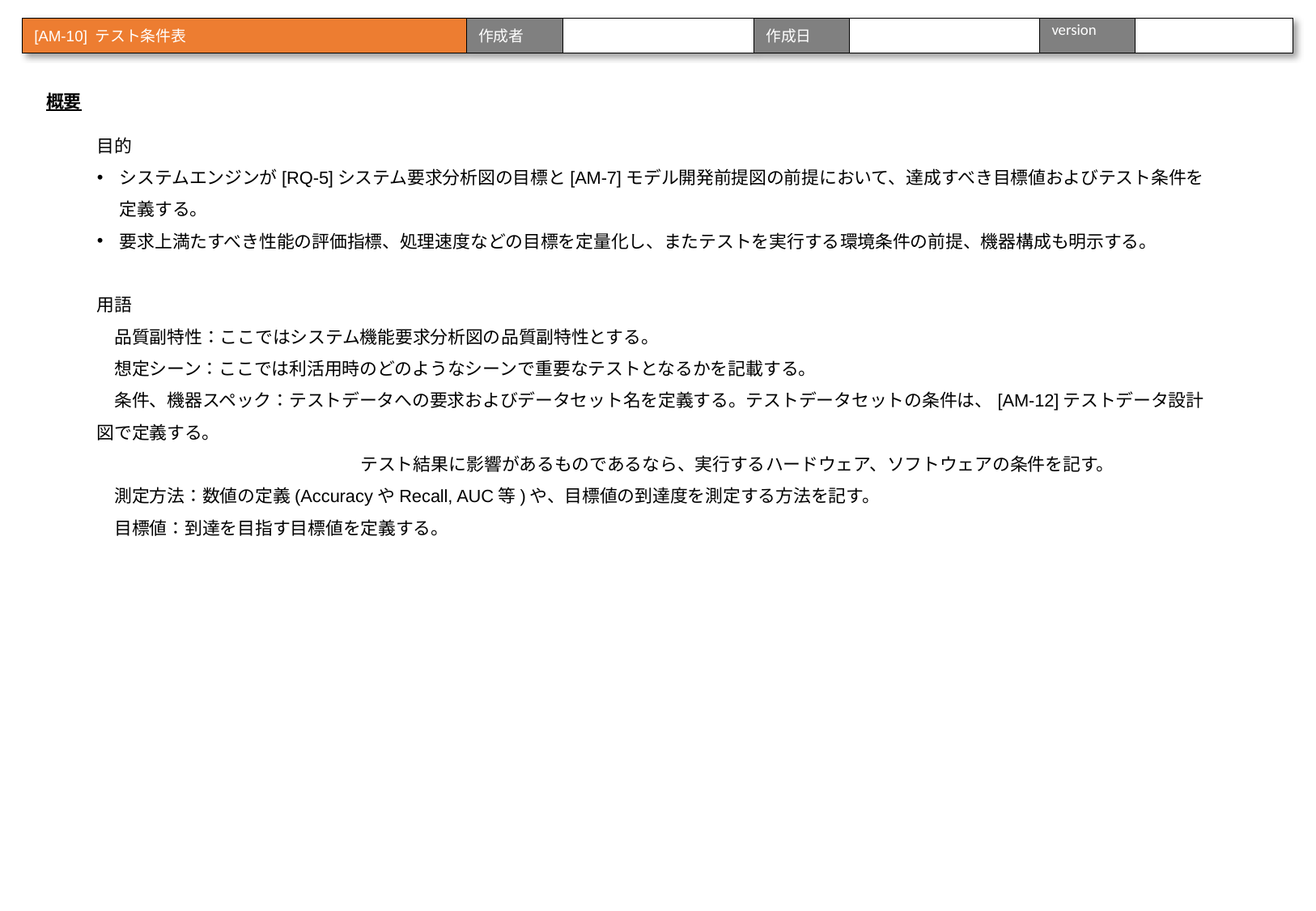

| [AM-10] テスト条件表 | 作成者 |  | 作成日 |  | version |  |
| --- | --- | --- | --- | --- | --- | --- |
概要
目的
システムエンジンが[RQ-5]システム要求分析図の目標と[AM-7]モデル開発前提図の前提において、達成すべき目標値およびテスト条件を定義する。
要求上満たすべき性能の評価指標、処理速度などの目標を定量化し、またテストを実行する環境条件の前提、機器構成も明示する。

用語
　品質副特性：ここではシステム機能要求分析図の品質副特性とする。
　想定シーン：ここでは利活用時のどのようなシーンで重要なテストとなるかを記載する。
　条件、機器スペック：テストデータへの要求およびデータセット名を定義する。テストデータセットの条件は、[AM-12]テストデータ設計図で定義する。
　　　　　　　　　　　　　　　テスト結果に影響があるものであるなら、実行するハードウェア、ソフトウェアの条件を記す。
　測定方法：数値の定義(AccuracyやRecall, AUC等)や、目標値の到達度を測定する方法を記す。
　目標値：到達を目指す目標値を定義する。